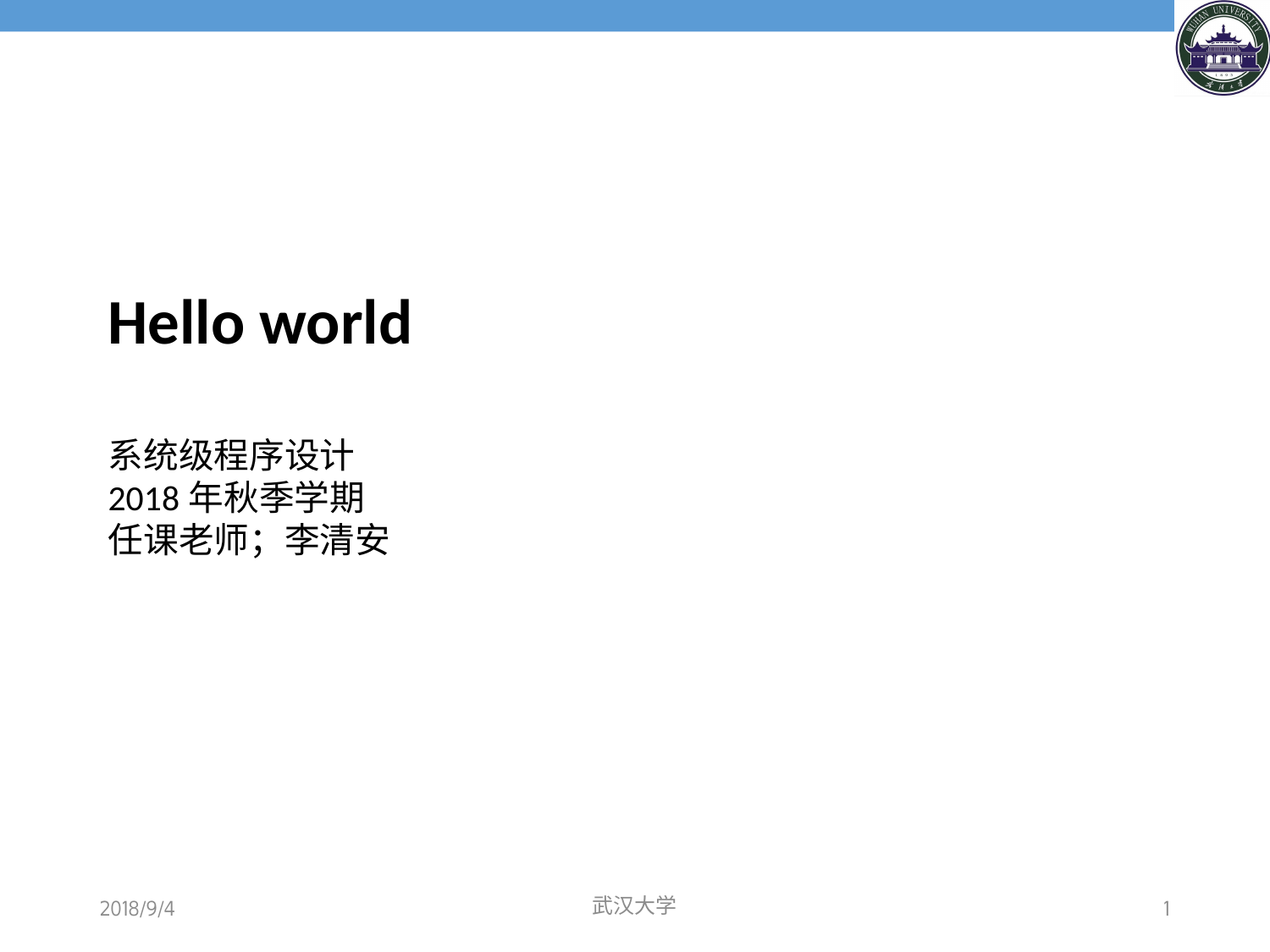

Hello world
系统级程序设计
2018年秋季学期
任课老师；李清安
2018/9/4
武汉大学
1